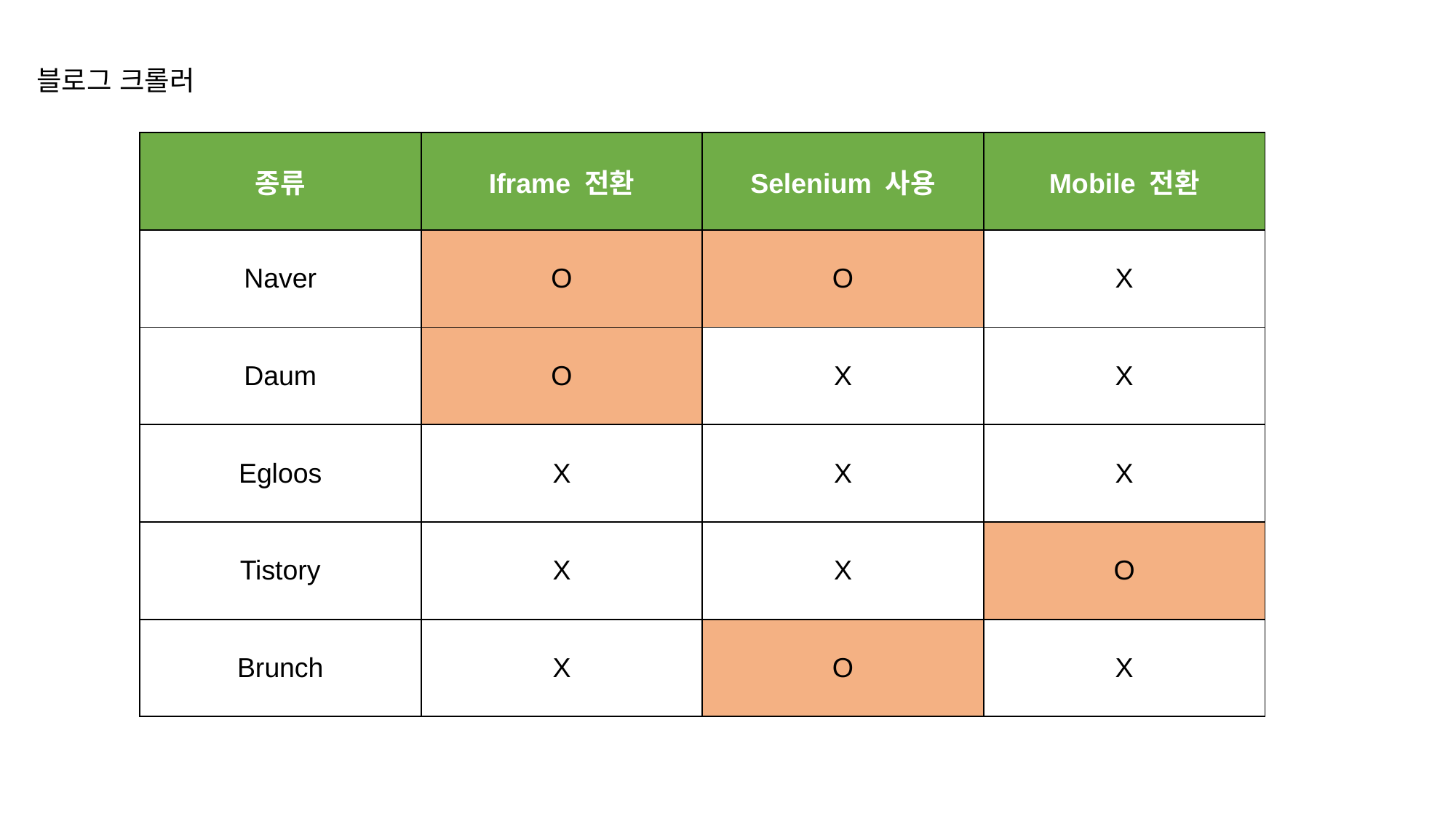

블로그 크롤러
| 종류 | Iframe 전환 | Selenium 사용 | Mobile 전환 |
| --- | --- | --- | --- |
| Naver | O | O | X |
| Daum | O | X | X |
| Egloos | X | X | X |
| Tistory | X | X | O |
| Brunch | X | O | X |